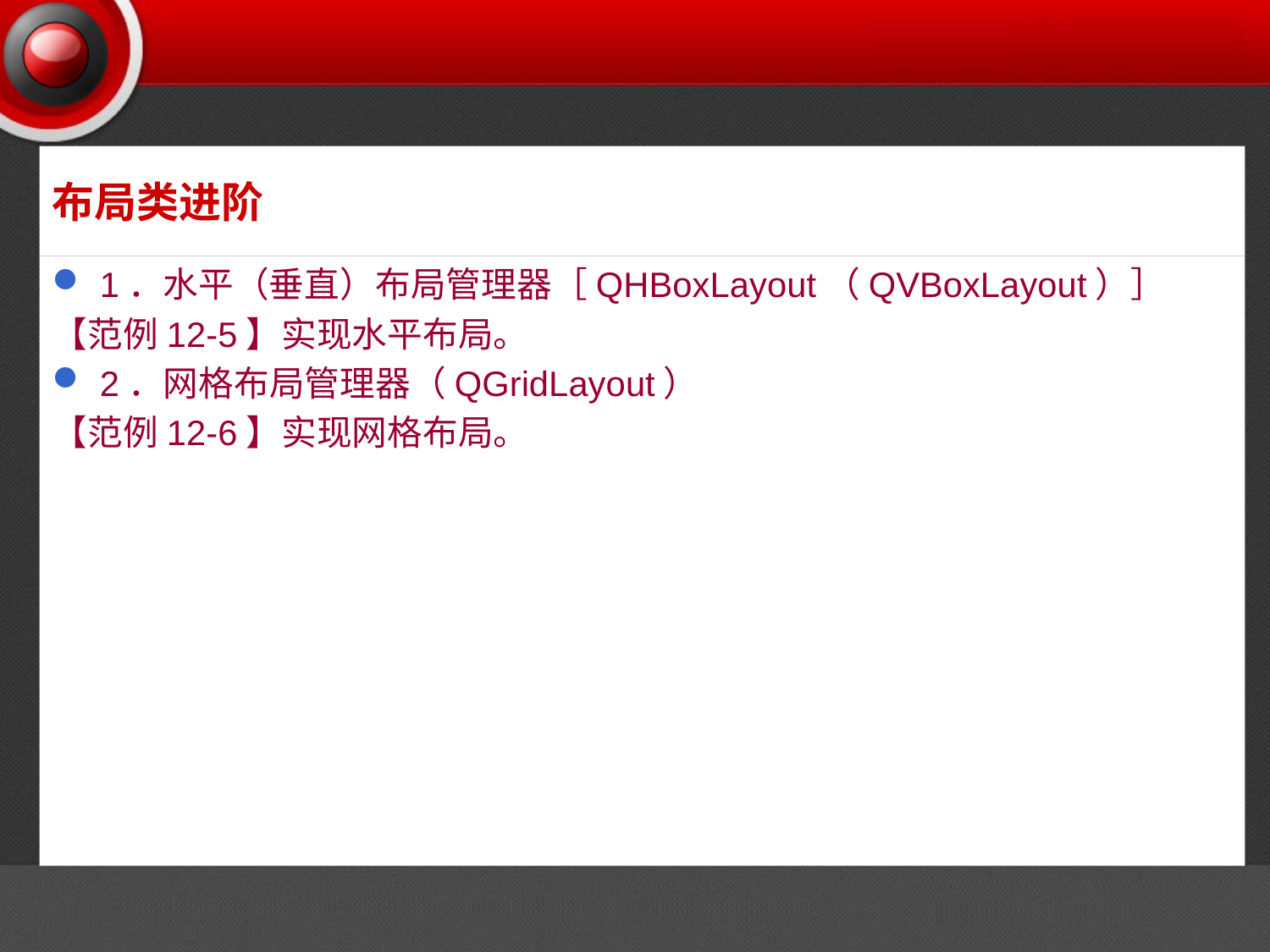

# 布局类进阶
1．水平（垂直）布局管理器［QHBoxLayout（QVBoxLayout）］
【范例12-5】实现水平布局。
2．网格布局管理器（QGridLayout）
【范例12-6】实现网格布局。